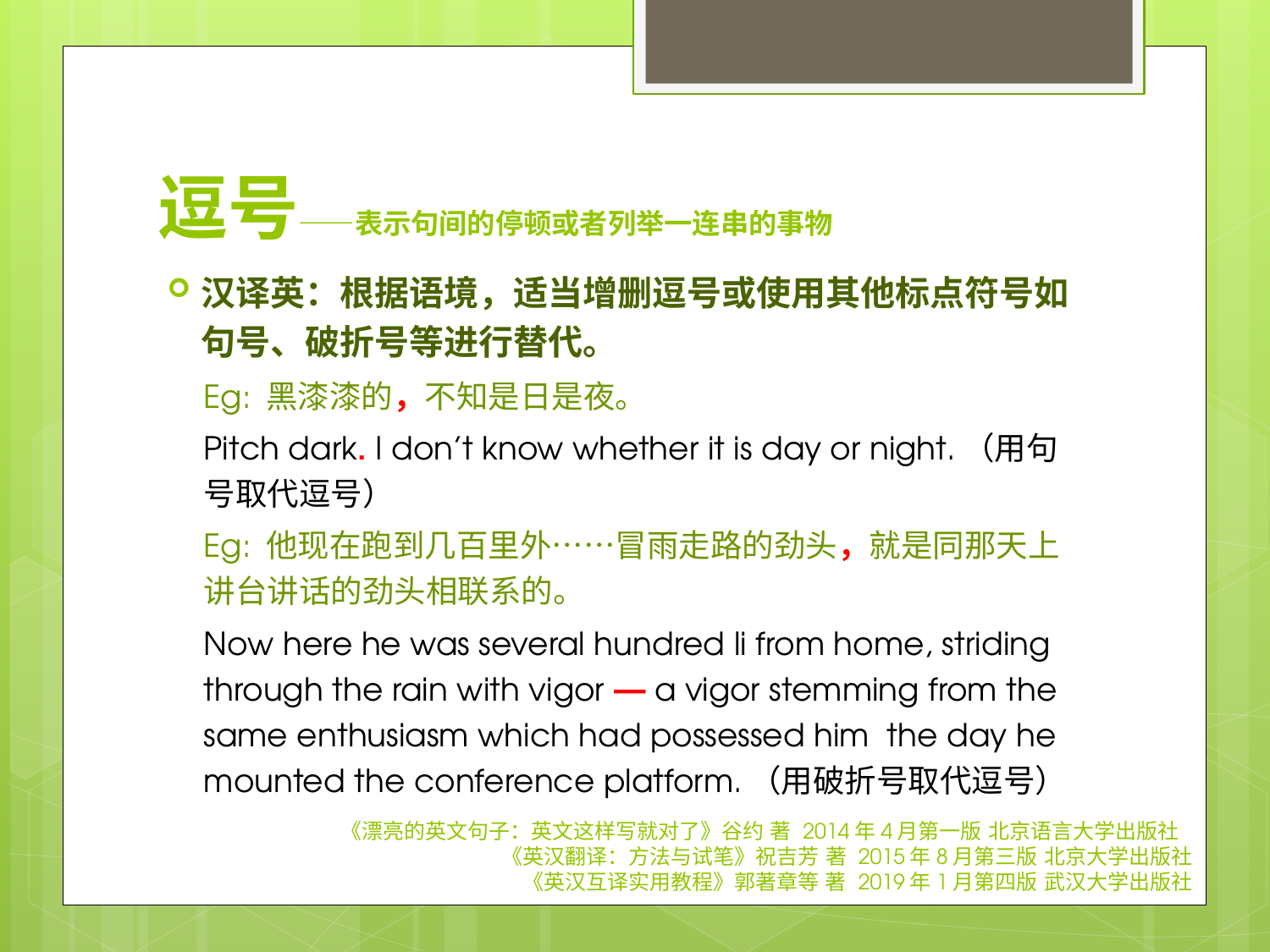

# 逗号——表示句间的停顿或者列举一连串的事物
汉译英：根据语境，适当增删逗号或使用其他标点符号如句号、破折号等进行替代。
Eg: 黑漆漆的，不知是日是夜。
Pitch dark. I don’t know whether it is day or night.（用句号取代逗号）
Eg: 他现在跑到几百里外……冒雨走路的劲头，就是同那天上讲台讲话的劲头相联系的。
Now here he was several hundred li from home, striding through the rain with vigor — a vigor stemming from the same enthusiasm which had possessed him  the day he mounted the conference platform.（用破折号取代逗号）
《漂亮的英文句子：英文这样写就对了》谷约 著 2014年4月第一版 北京语言大学出版社
《英汉翻译：方法与试笔》祝吉芳 著 2015年8月第三版 北京大学出版社
《英汉互译实用教程》郭著章等 著 2019年1月第四版 武汉大学出版社